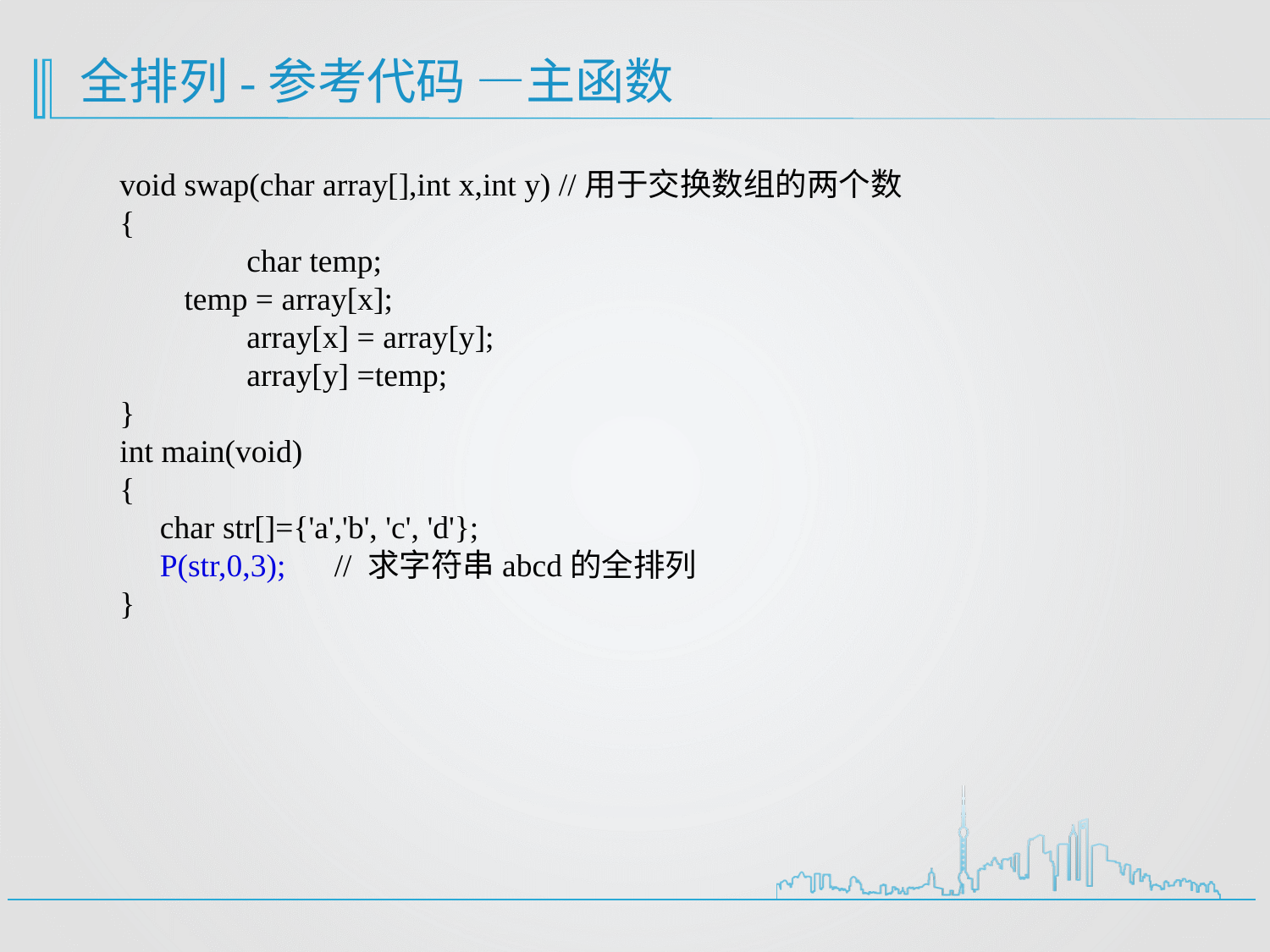

# 全排列-参考代码 —主函数
void swap(char array[],int x,int y) //用于交换数组的两个数
{
	char temp;
        temp = array[x];
	array[x] = array[y];
	array[y] =temp;
}
int main(void)
{
     char str[]={'a','b', 'c', 'd'};
     P(str,0,3);      // 求字符串abcd的全排列
}